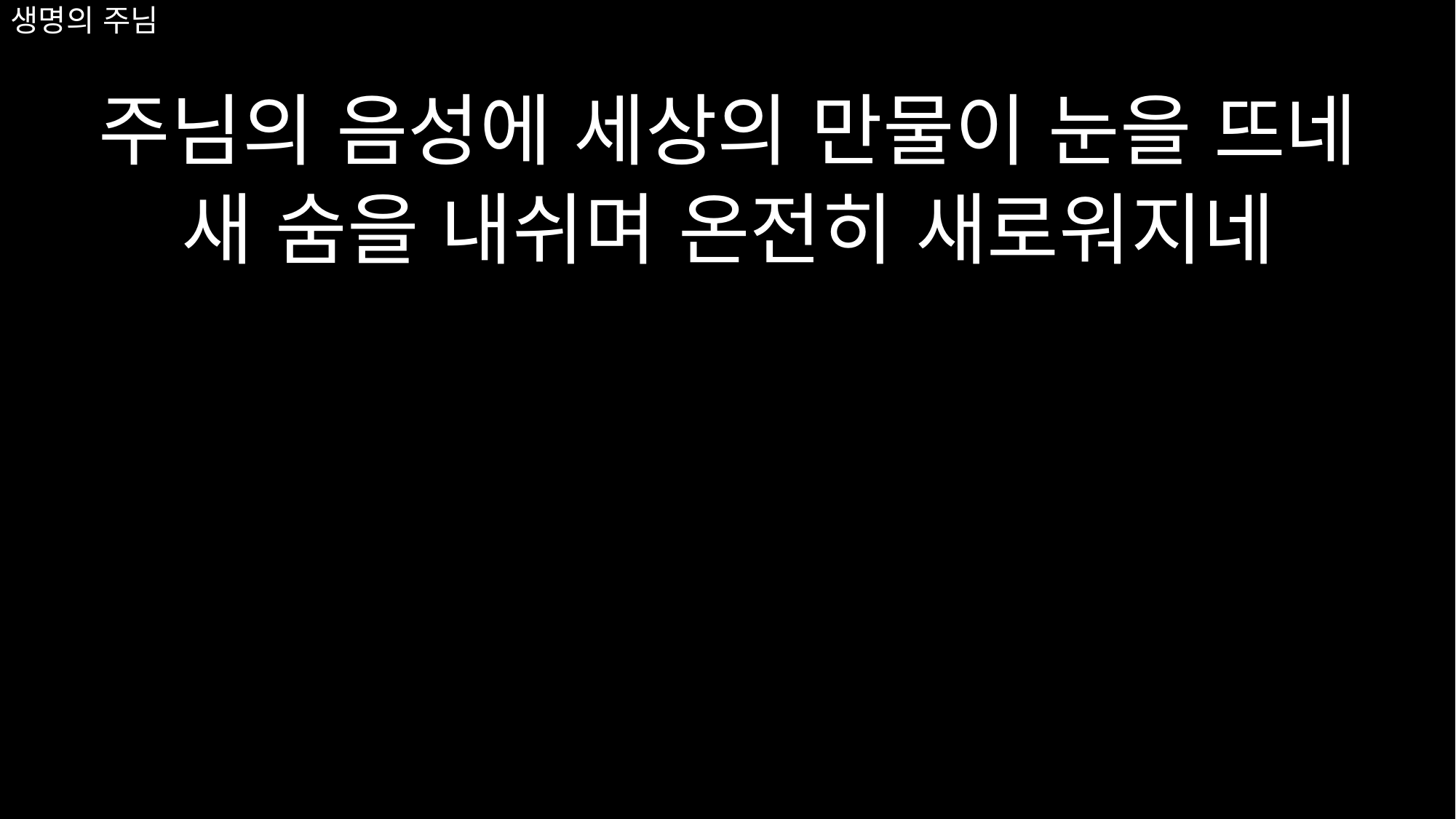

주님의 음성에 세상의 만물이 눈을 뜨네
새 숨을 내쉬며 온전히 새로워지네

# 생명의 주님